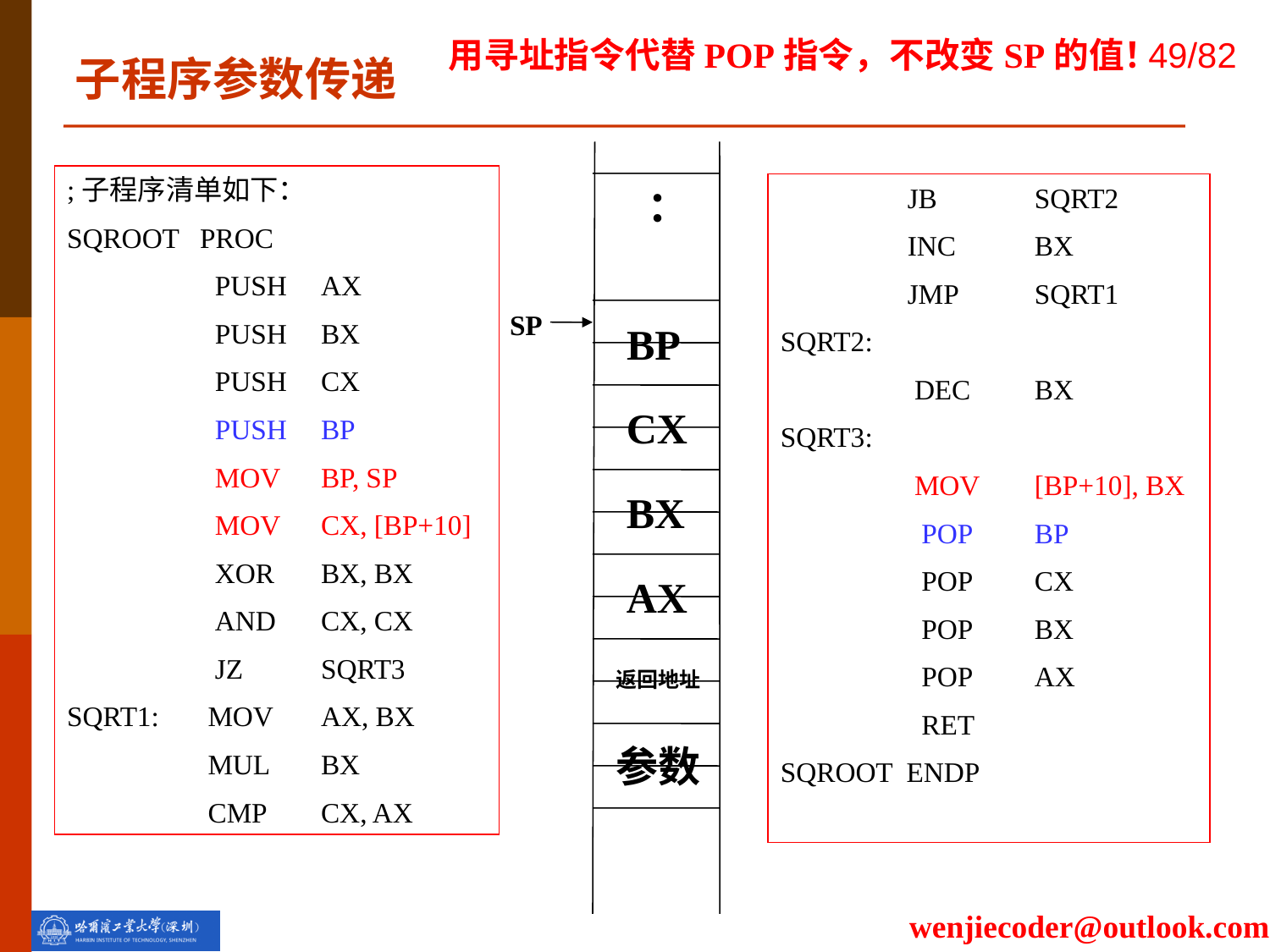

用寻址指令代替POP指令，不改变SP的值！
子程序参数传递

;子程序清单如下：
SQROOT   PROC
	   PUSH	AX
	   PUSH	BX
	   PUSH	CX
	   PUSH	BP
	   MOV	BP, SP
	   MOV	CX, [BP+10]
	   XOR	BX, BX
	   AND	CX, CX
	   JZ	SQRT3
SQRT1: 	  MOV 	AX, BX
	  MUL 	BX
	  CMP	CX, AX

：
	JB	SQRT2
	INC	BX
	JMP	SQRT1
SQRT2:
	 DEC	BX
SQRT3:
	 MOV	[BP+10], BX
	  POP	BP
	  POP	CX
	  POP	BX
	  POP	AX
	  RET
SQROOT  ENDP

SP
BP

CX

BX

AX

返回地址

参数